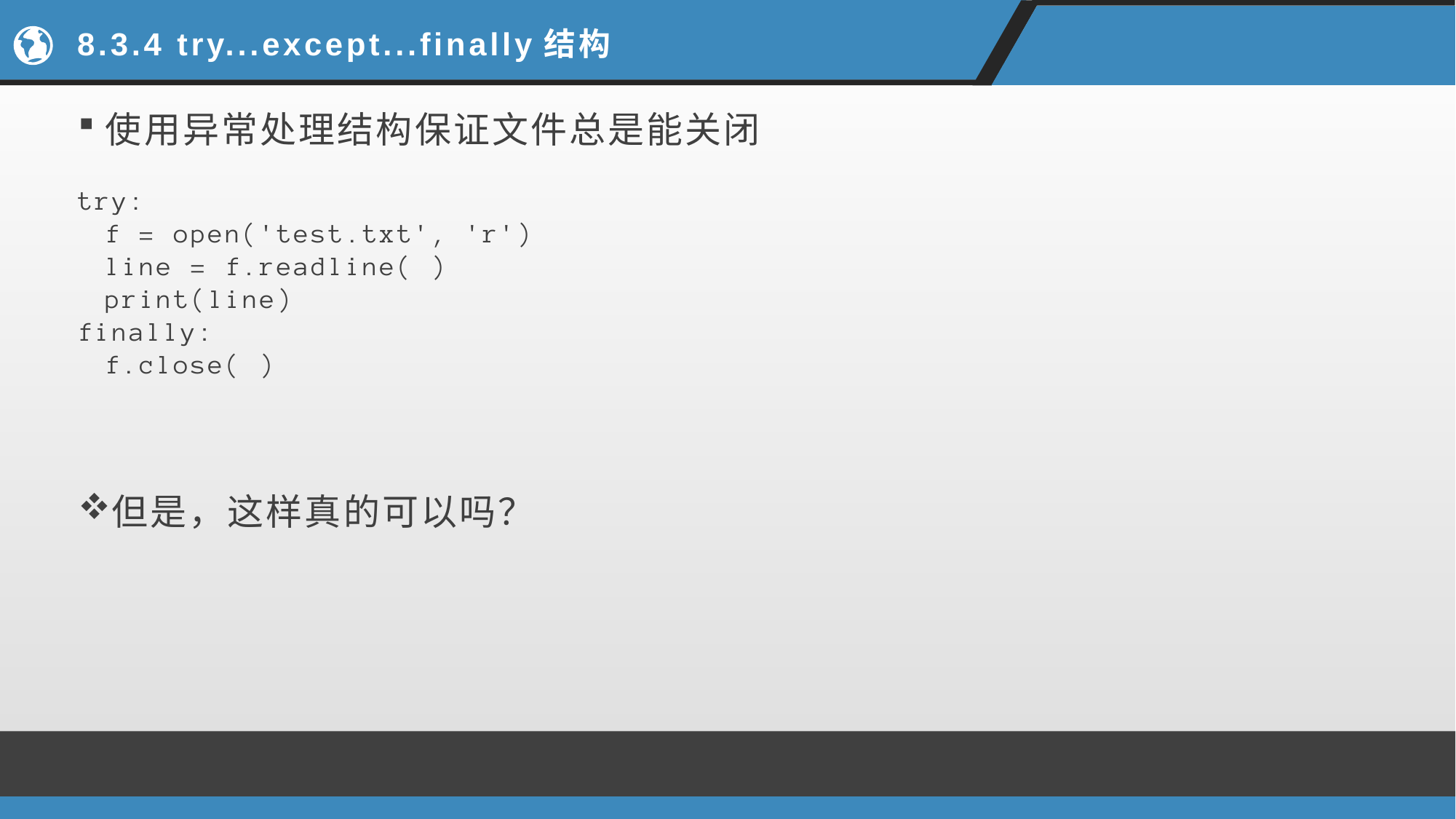

# 8.3.4 try...except...finally结构

使用异常处理结构保证文件总是能关闭

try:
	f = open('test.txt', 'r')
	line = f.readline( )
	print(line)
finally:
	f.close( )

但是，这样真的可以吗？